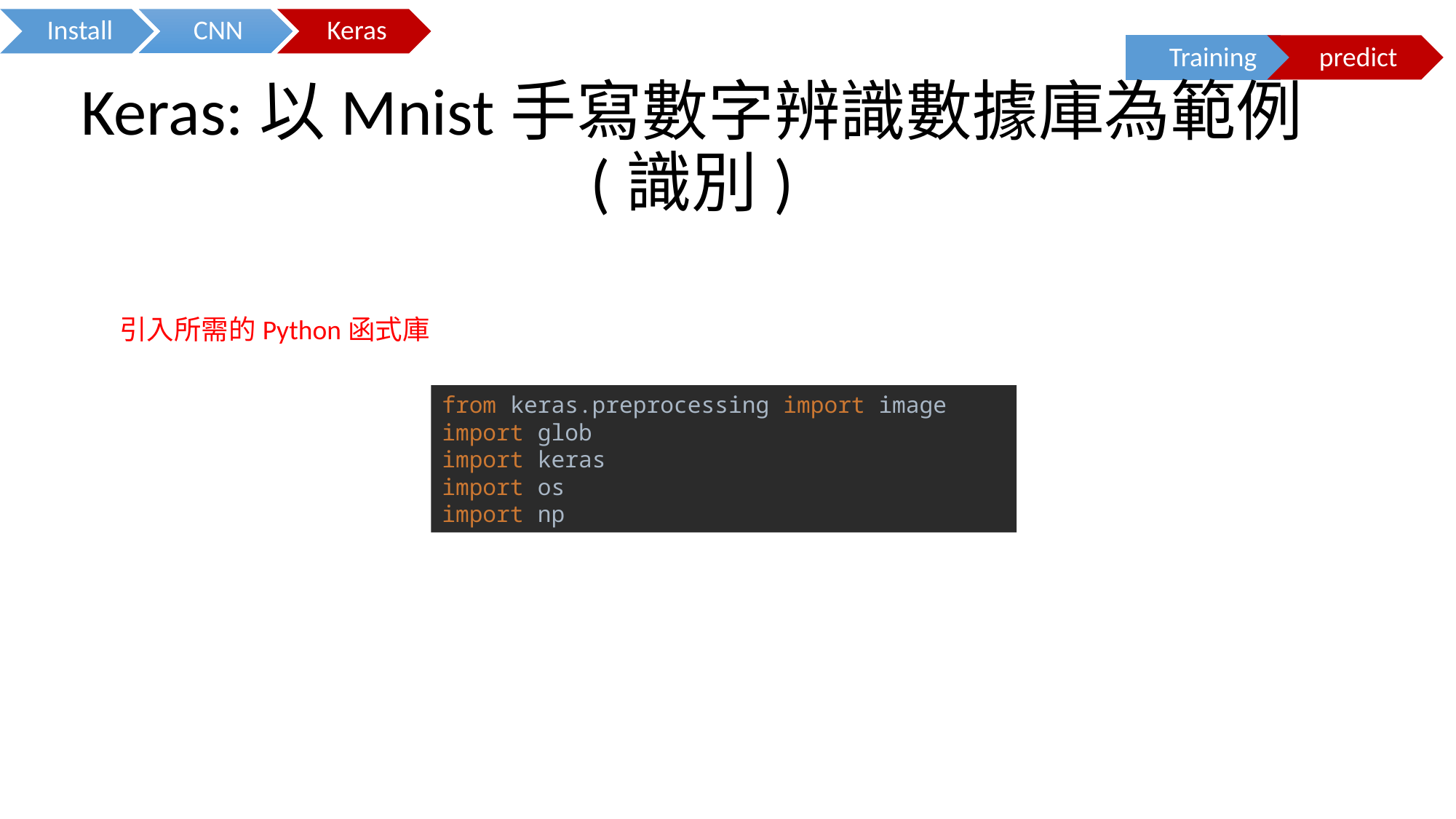

Install
CNN
Keras
Training
predict
Keras:以Mnist手寫數字辨識數據庫為範例
(識別)
引入所需的Python函式庫

from keras.preprocessing import image
import glob
import keras
import os
import np